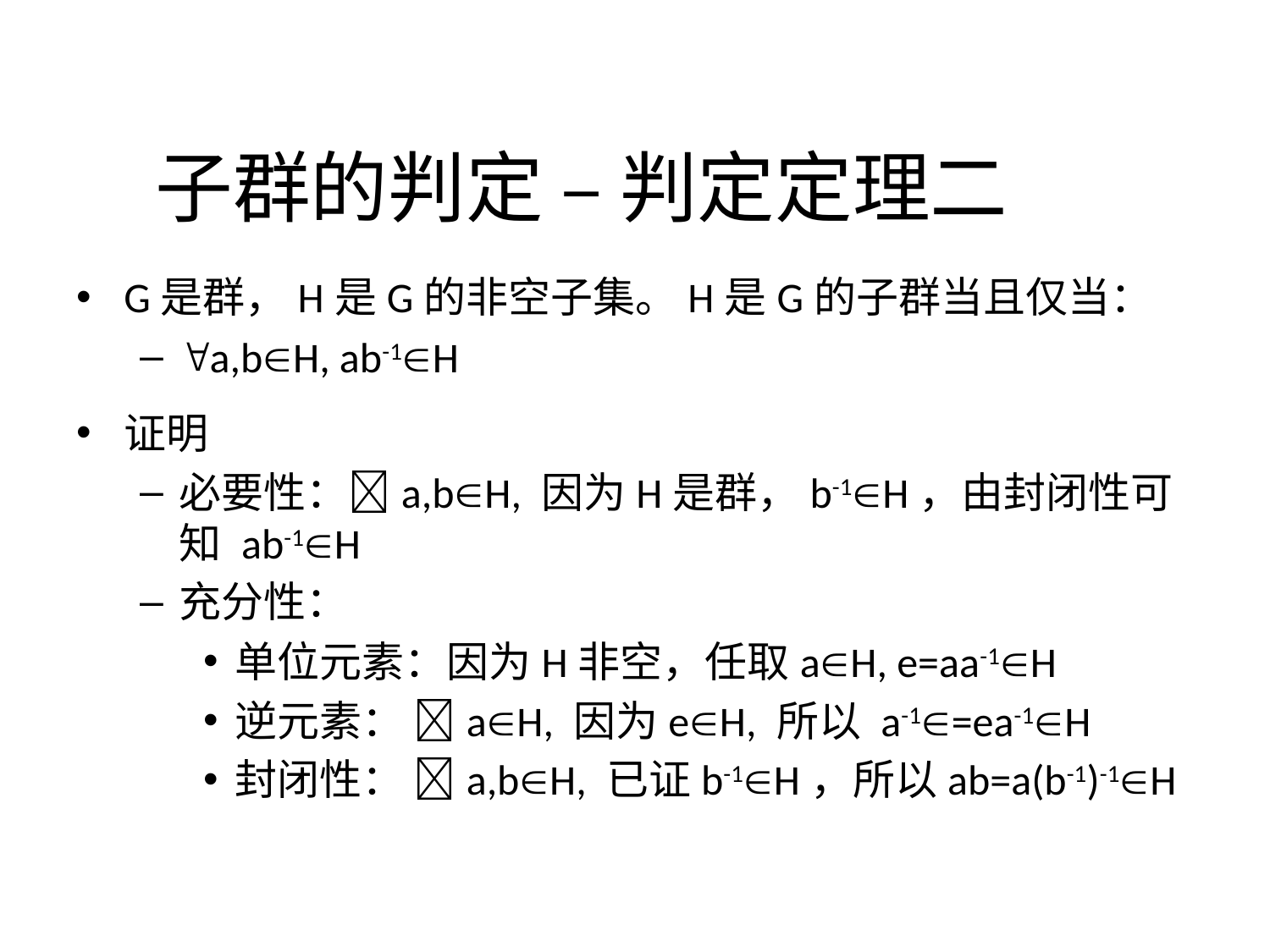

# 子群的判定 – 判定定理二
G是群，H是G的非空子集。H是G的子群当且仅当：
∀a,b∈H, ab-1∈H
证明
必要性：∀a,b∈H, 因为H是群，b-1∈H，由封闭性可知 ab-1∈H
充分性：
单位元素：因为H非空，任取a∈H, e=aa-1∈H
逆元素： ∀a∈H, 因为e∈H, 所以 a-1∈=ea-1∈H
封闭性： ∀a,b∈H, 已证b-1∈H，所以ab=a(b-1)-1∈H